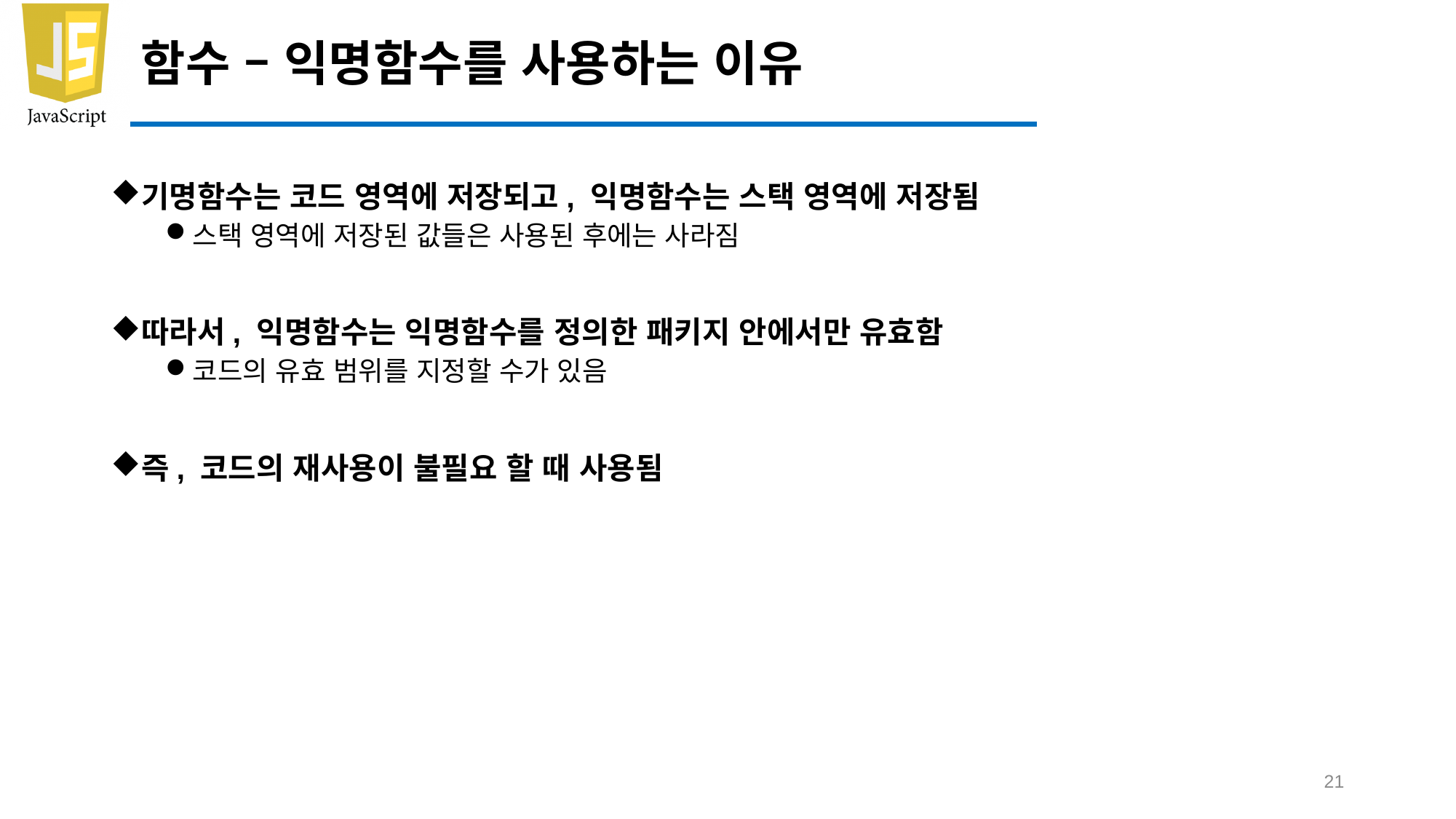

# 함수 – 익명함수를 사용하는 이유
기명함수는 코드 영역에 저장되고, 익명함수는 스택 영역에 저장됨
스택 영역에 저장된 값들은 사용된 후에는 사라짐

따라서, 익명함수는 익명함수를 정의한 패키지 안에서만 유효함
코드의 유효 범위를 지정할 수가 있음

즉, 코드의 재사용이 불필요 할 때 사용됨
21